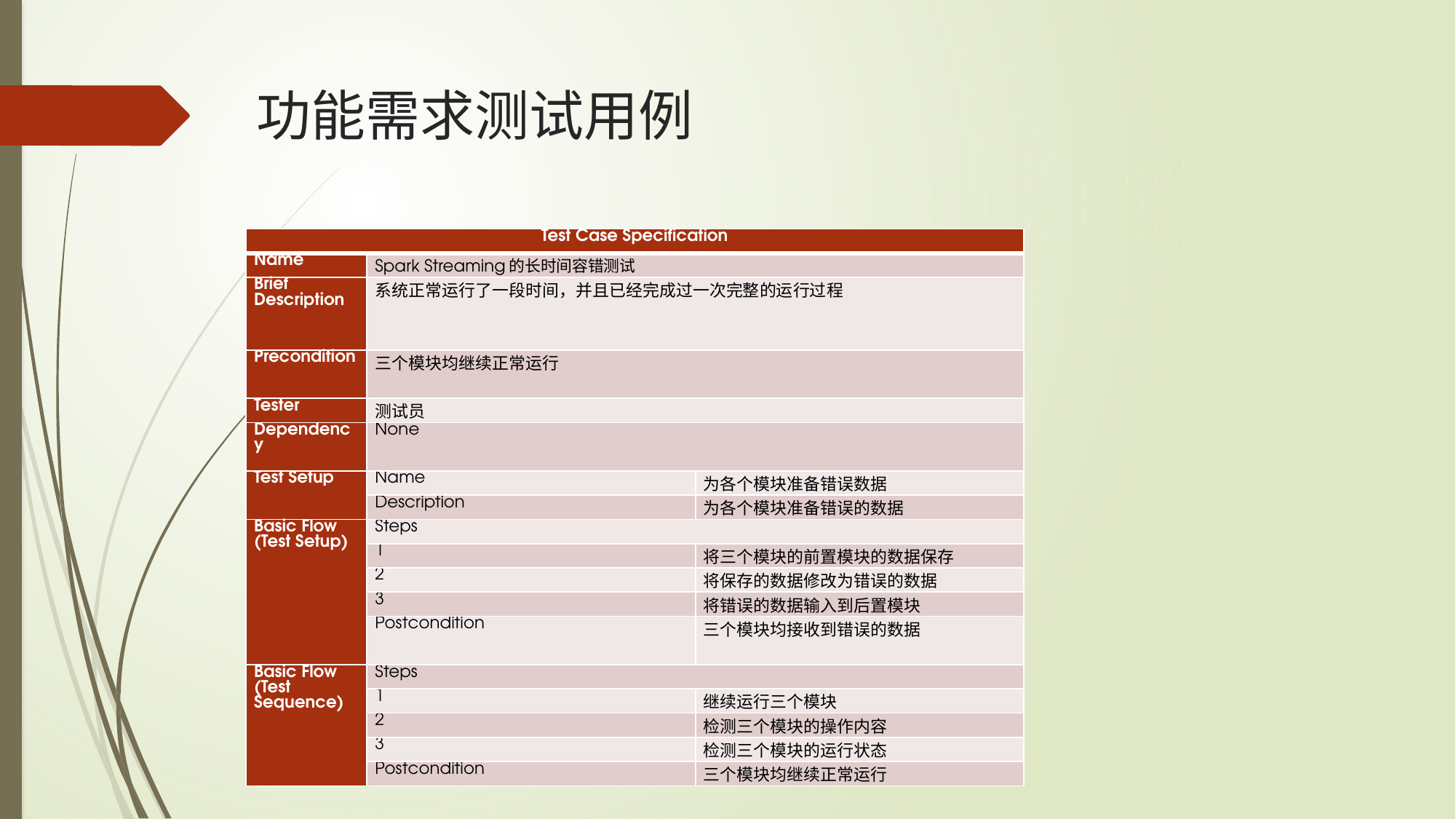

# 功能需求测试用例
| Test Case Specification |  |  |
| --- | --- | --- |
| Name | Spark Streaming的长时间容错测试 |  |
| Brief Description | 系统正常运行了一段时间，并且已经完成过一次完整的运行过程 |  |
| Precondition | 三个模块均继续正常运行 |  |
| Tester | 测试员 |  |
| Dependency | None |  |
| Test Setup | Name | 为各个模块准备错误数据 |
|  | Description | 为各个模块准备错误的数据 |
| Basic Flow (Test Setup) | Steps |  |
|  | 1 | 将三个模块的前置模块的数据保存 |
|  | 2 | 将保存的数据修改为错误的数据 |
|  | 3 | 将错误的数据输入到后置模块 |
|  | Postcondition | 三个模块均接收到错误的数据 |
| Basic Flow (Test Sequence) | Steps |  |
|  | 1 | 继续运行三个模块 |
|  | 2 | 检测三个模块的操作内容 |
|  | 3 | 检测三个模块的运行状态 |
|  | Postcondition | 三个模块均继续正常运行 |